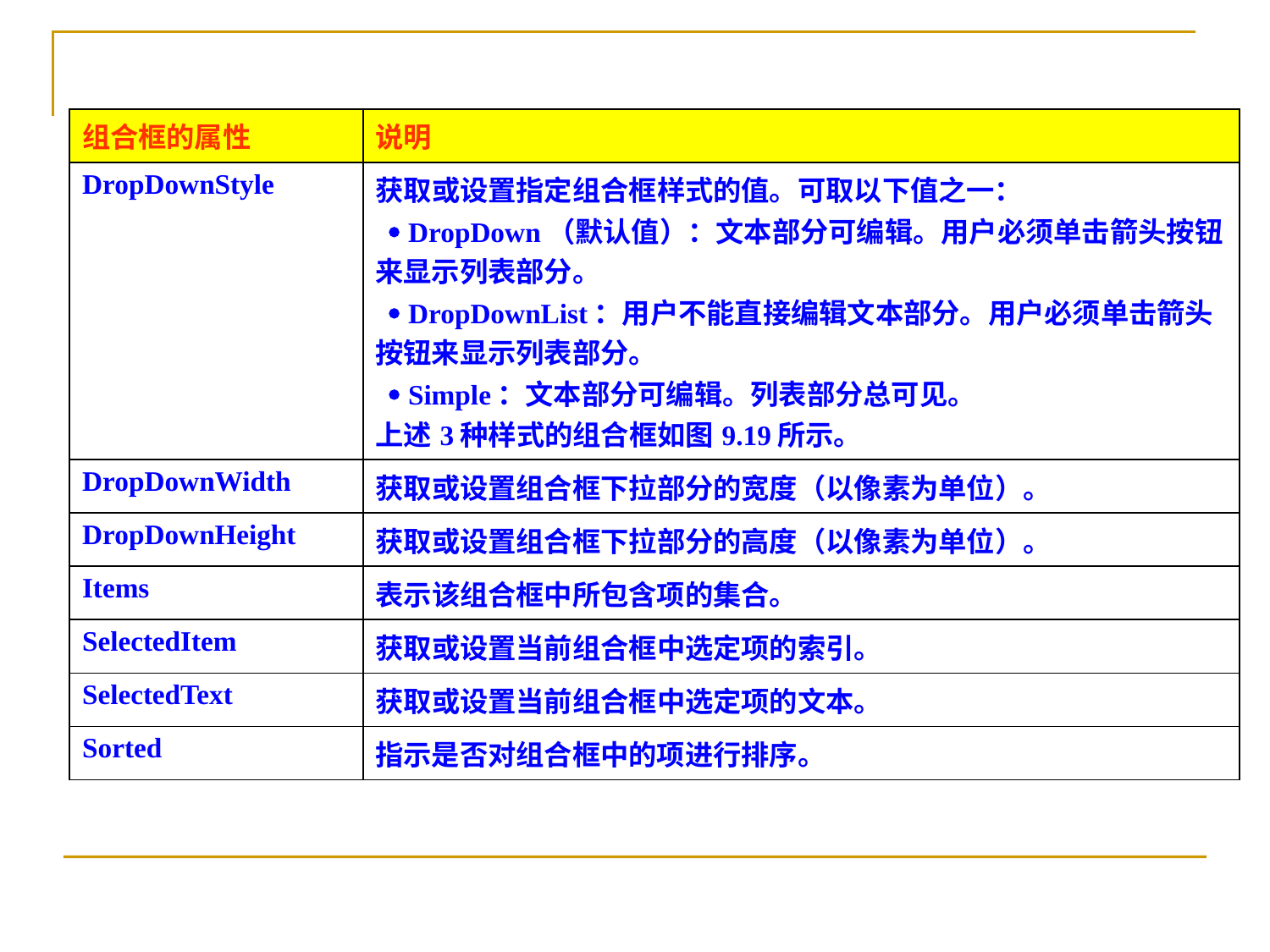

| 组合框的属性 | 说明 |
| --- | --- |
| DropDownStyle | 获取或设置指定组合框样式的值。可取以下值之一： • DropDown（默认值）：文本部分可编辑。用户必须单击箭头按钮来显示列表部分。 • DropDownList：用户不能直接编辑文本部分。用户必须单击箭头按钮来显示列表部分。 • Simple：文本部分可编辑。列表部分总可见。 上述3种样式的组合框如图9.19所示。 |
| DropDownWidth | 获取或设置组合框下拉部分的宽度（以像素为单位）。 |
| DropDownHeight | 获取或设置组合框下拉部分的高度（以像素为单位）。 |
| Items | 表示该组合框中所包含项的集合。 |
| SelectedItem | 获取或设置当前组合框中选定项的索引。 |
| SelectedText | 获取或设置当前组合框中选定项的文本。 |
| Sorted | 指示是否对组合框中的项进行排序。 |